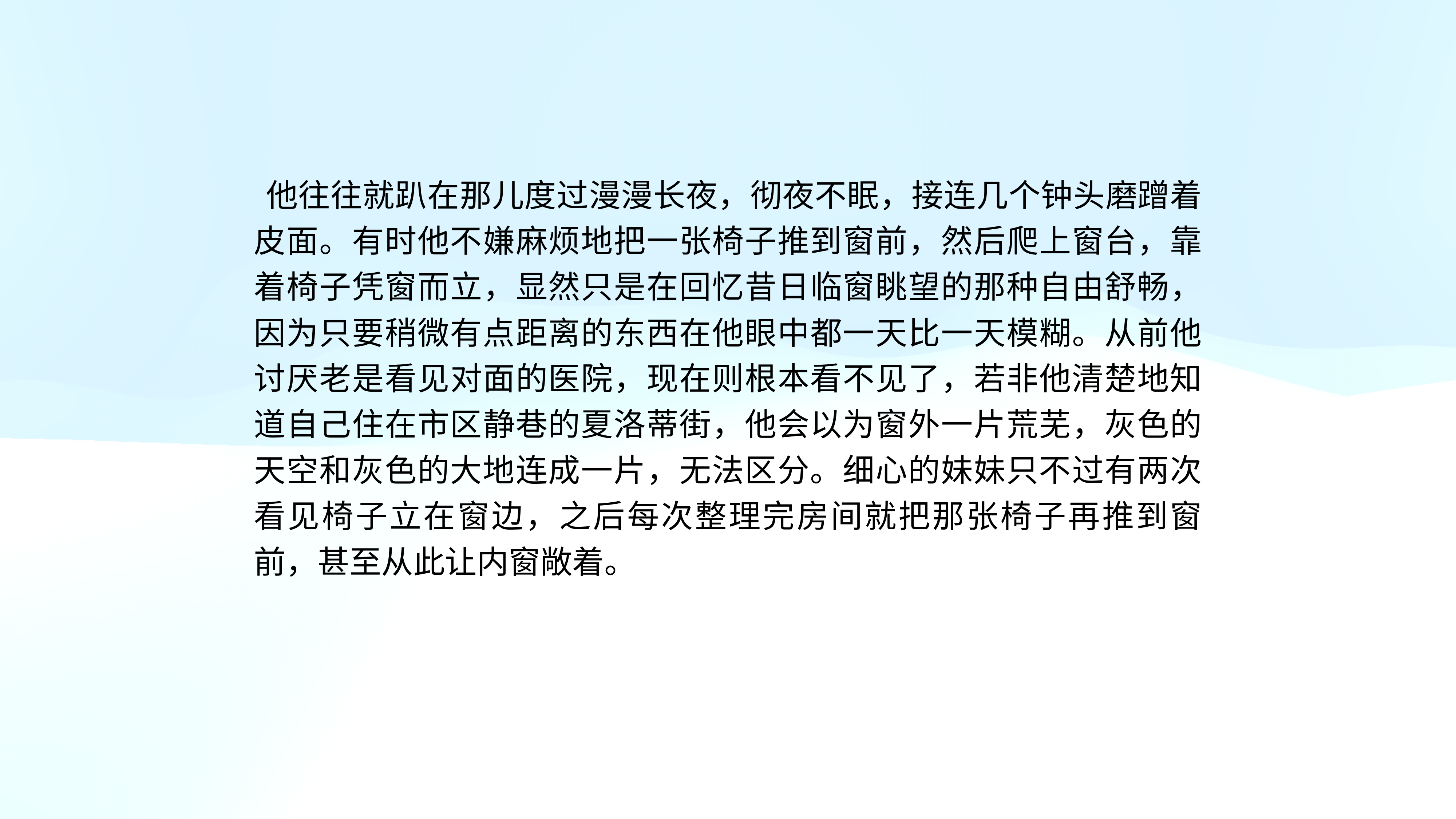

他往往就趴在那儿度过漫漫长夜，彻夜不眠，接连几个钟头磨蹭着皮面。有时他不嫌麻烦地把一张椅子推到窗前，然后爬上窗台，靠着椅子凭窗而立，显然只是在回忆昔日临窗眺望的那种自由舒畅，因为只要稍微有点距离的东西在他眼中都一天比一天模糊。从前他讨厌老是看见对面的医院，现在则根本看不见了，若非他清楚地知道自己住在市区静巷的夏洛蒂街，他会以为窗外一片荒芜，灰色的天空和灰色的大地连成一片，无法区分。细心的妹妹只不过有两次看见椅子立在窗边，之后每次整理完房间就把那张椅子再推到窗前，甚至从此让内窗敞着。